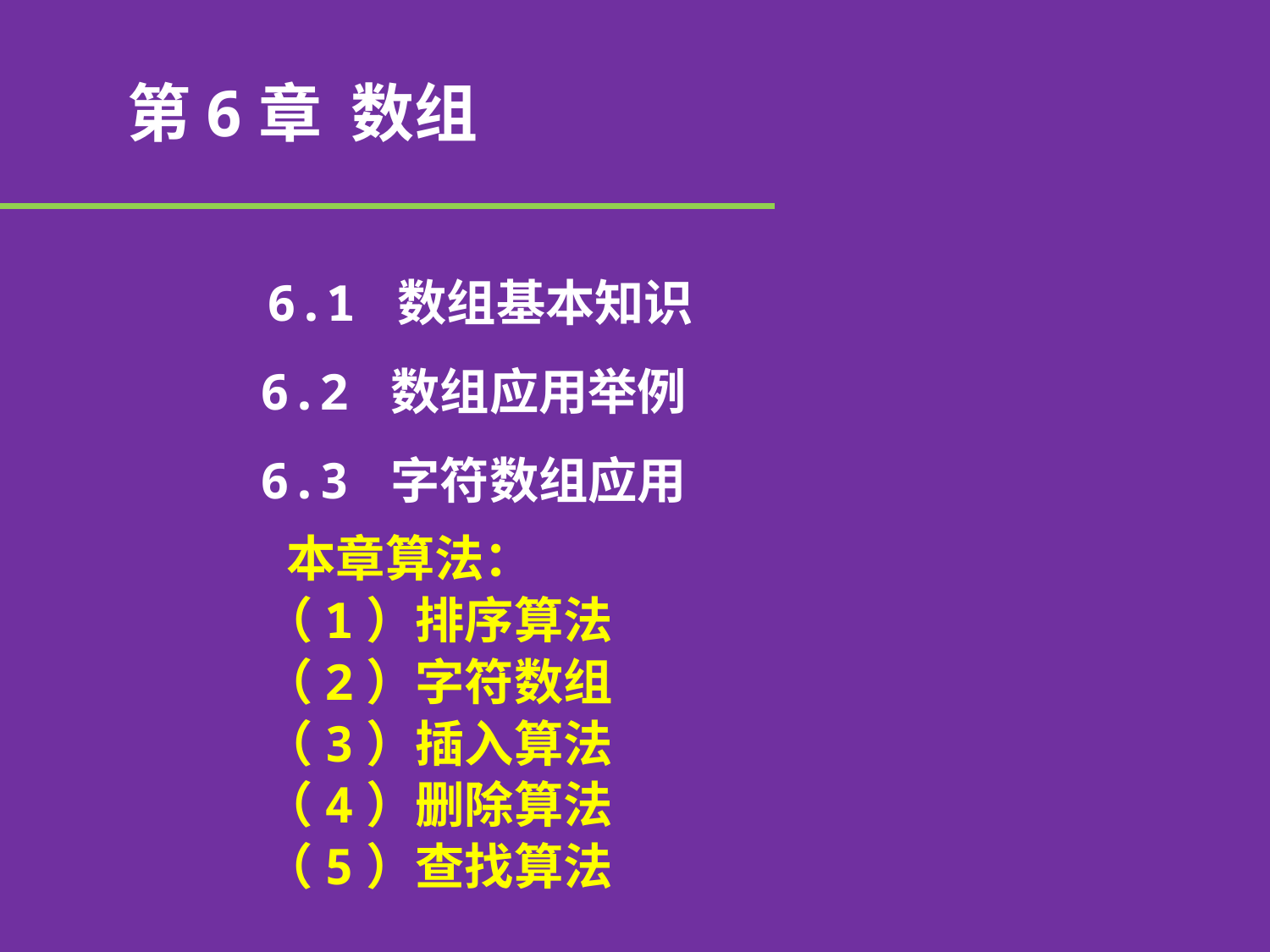

第6章  数组
 6.1 数组基本知识
 6.2 数组应用举例
 6.3 字符数组应用
    本章算法：
   （1）排序算法
   （2）字符数组
   （3）插入算法
   （4）删除算法
   （5）查找算法